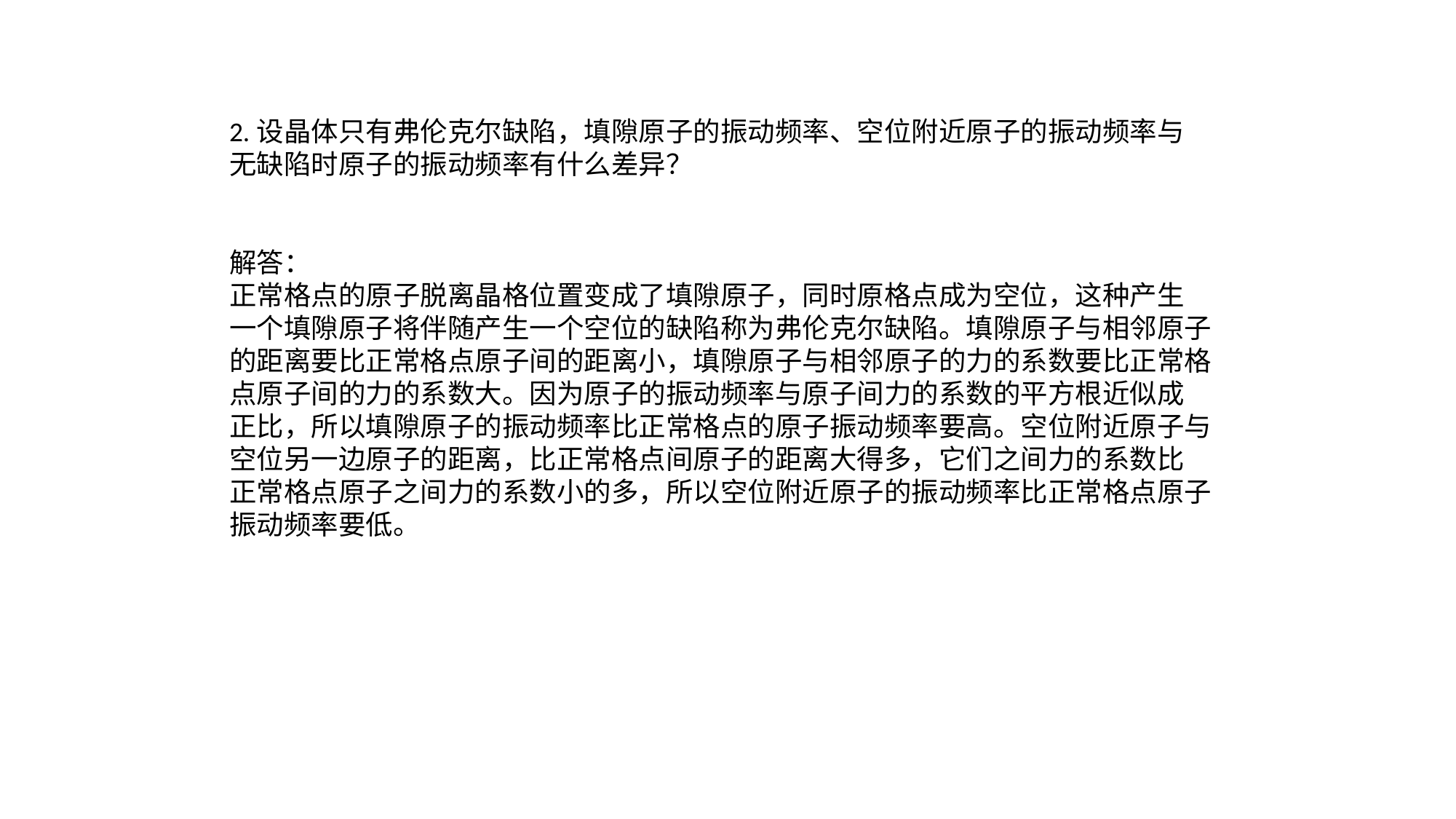

2.设晶体只有弗伦克尔缺陷，填隙原子的振动频率、空位附近原子的振动频率与
无缺陷时原子的振动频率有什么差异？

解答：
正常格点的原子脱离晶格位置变成了填隙原子，同时原格点成为空位，这种产生
一个填隙原子将伴随产生一个空位的缺陷称为弗伦克尔缺陷。填隙原子与相邻原子
的距离要比正常格点原子间的距离小，填隙原子与相邻原子的力的系数要比正常格
点原子间的力的系数大。因为原子的振动频率与原子间力的系数的平方根近似成
正比，所以填隙原子的振动频率比正常格点的原子振动频率要高。空位附近原子与
空位另一边原子的距离，比正常格点间原子的距离大得多，它们之间力的系数比
正常格点原子之间力的系数小的多，所以空位附近原子的振动频率比正常格点原子
振动频率要低。